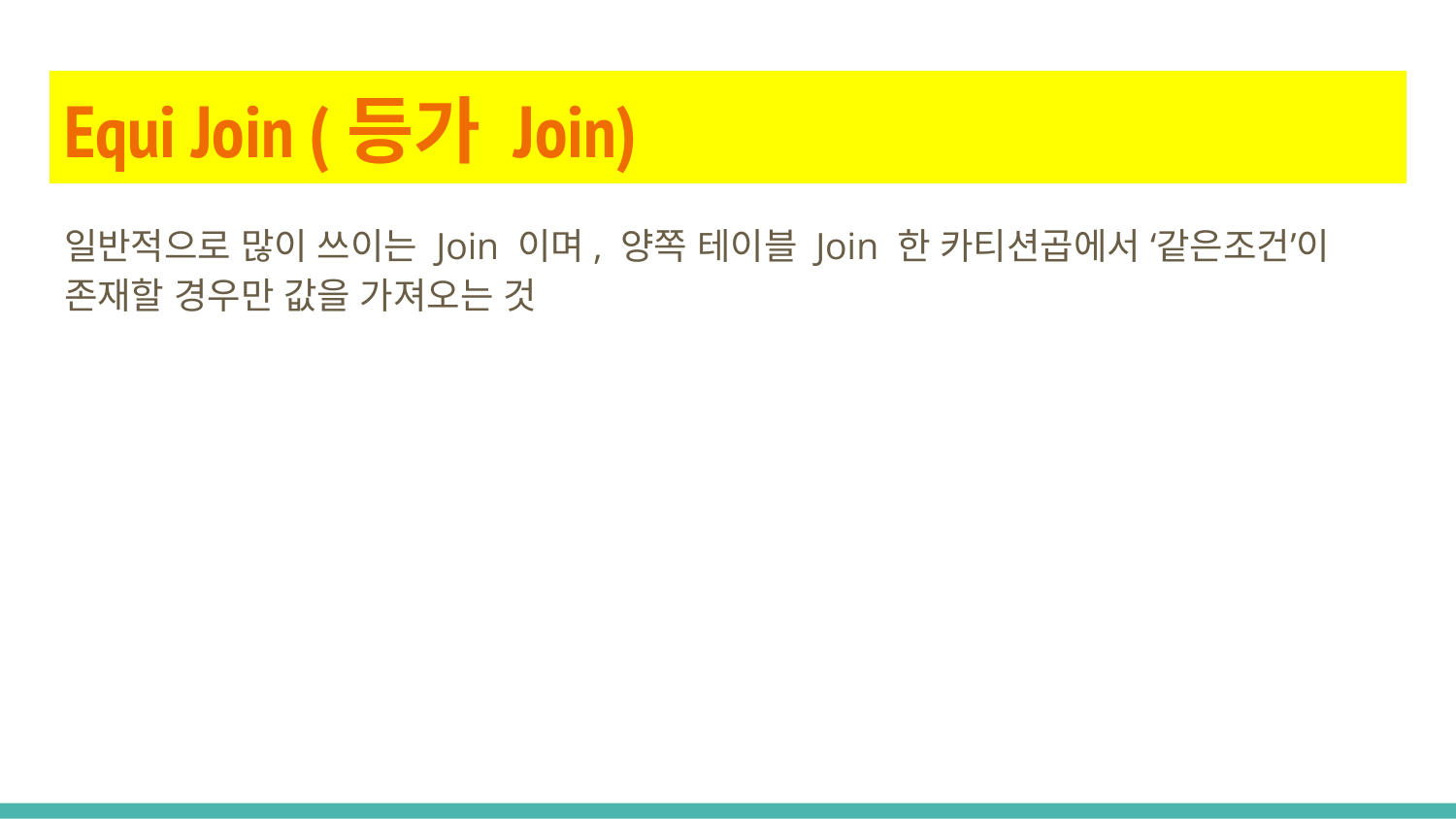

# Equi Join (등가 Join)
일반적으로 많이 쓰이는 Join 이며, 양쪽 테이블 Join 한 카티션곱에서 ‘같은조건’이 존재할 경우만 값을 가져오는 것